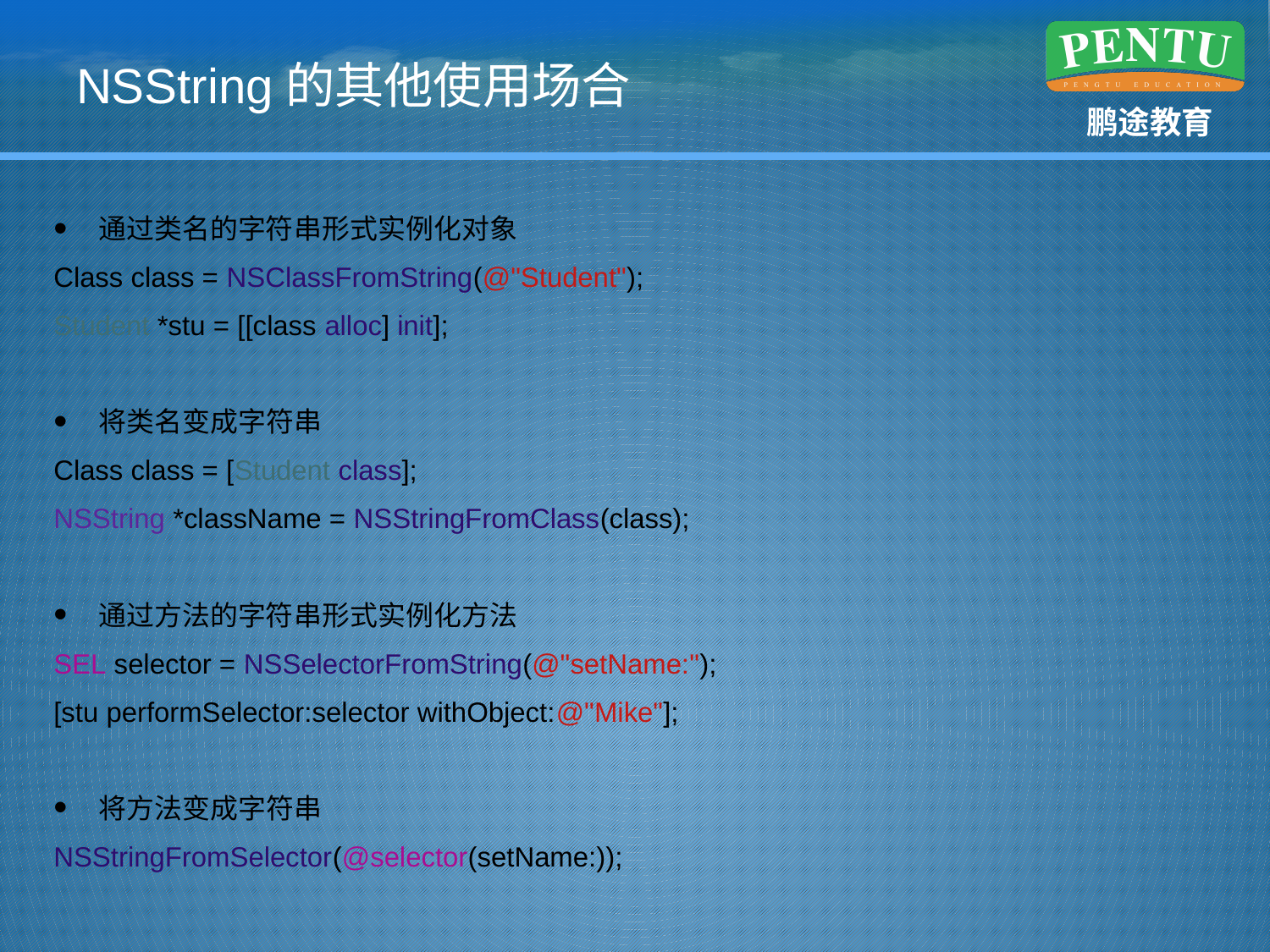

# NSString的其他使用场合
通过类名的字符串形式实例化对象
Class class = NSClassFromString(@"Student");
Student *stu = [[class alloc] init];

将类名变成字符串
Class class = [Student class];
NSString *className = NSStringFromClass(class);

通过方法的字符串形式实例化方法
SEL selector = NSSelectorFromString(@"setName:");
[stu performSelector:selector withObject:@"Mike"];

将方法变成字符串
NSStringFromSelector(@selector(setName:));